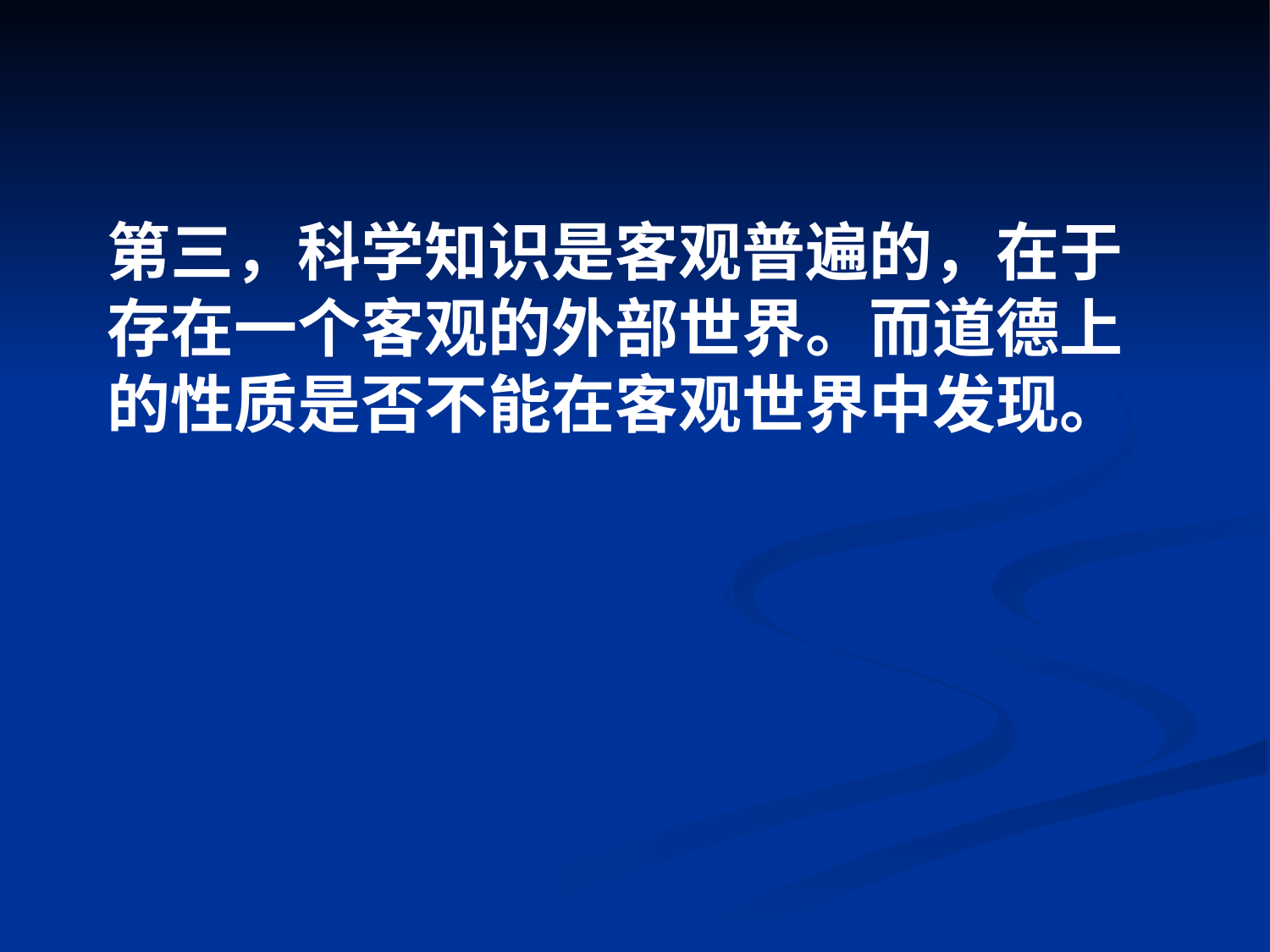

第三，科学知识是客观普遍的，在于存在一个客观的外部世界。而道德上的性质是否不能在客观世界中发现。